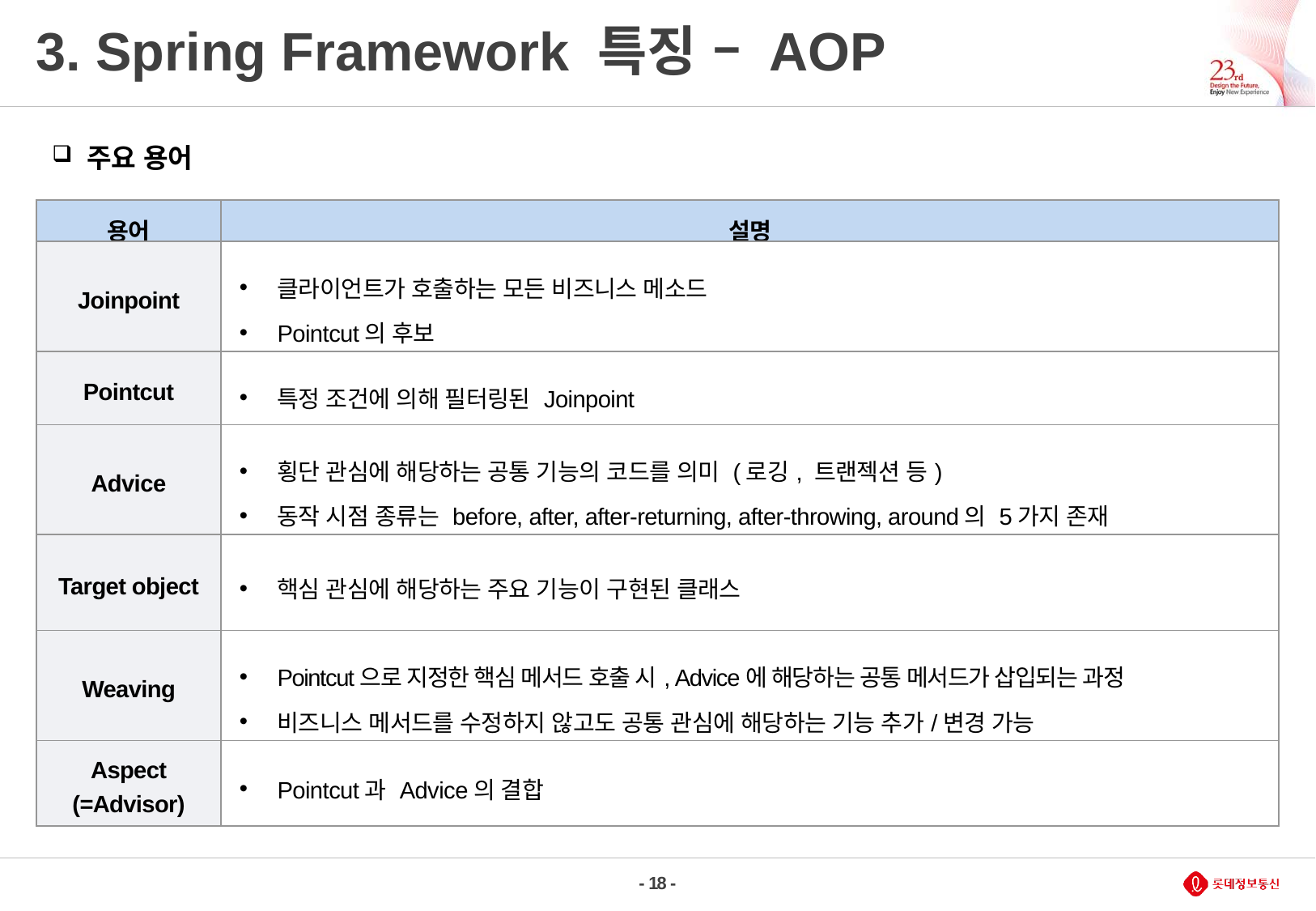

# 3. Spring Framework 특징 – AOP
 주요 용어
| 용어 | 설명 |
| --- | --- |
| Joinpoint | 클라이언트가 호출하는 모든 비즈니스 메소드 Pointcut의 후보 |
| Pointcut | 특정 조건에 의해 필터링된 Joinpoint |
| Advice | 횡단 관심에 해당하는 공통 기능의 코드를 의미 (로깅, 트랜젝션 등) 동작 시점 종류는 before, after, after-returning, after-throwing, around의 5가지 존재 |
| Target object | 핵심 관심에 해당하는 주요 기능이 구현된 클래스 |
| Weaving | Pointcut으로 지정한 핵심 메서드 호출 시, Advice에 해당하는 공통 메서드가 삽입되는 과정 비즈니스 메서드를 수정하지 않고도 공통 관심에 해당하는 기능 추가/변경 가능 |
| Aspect (=Advisor) | Pointcut과 Advice의 결합 |
- 18 -